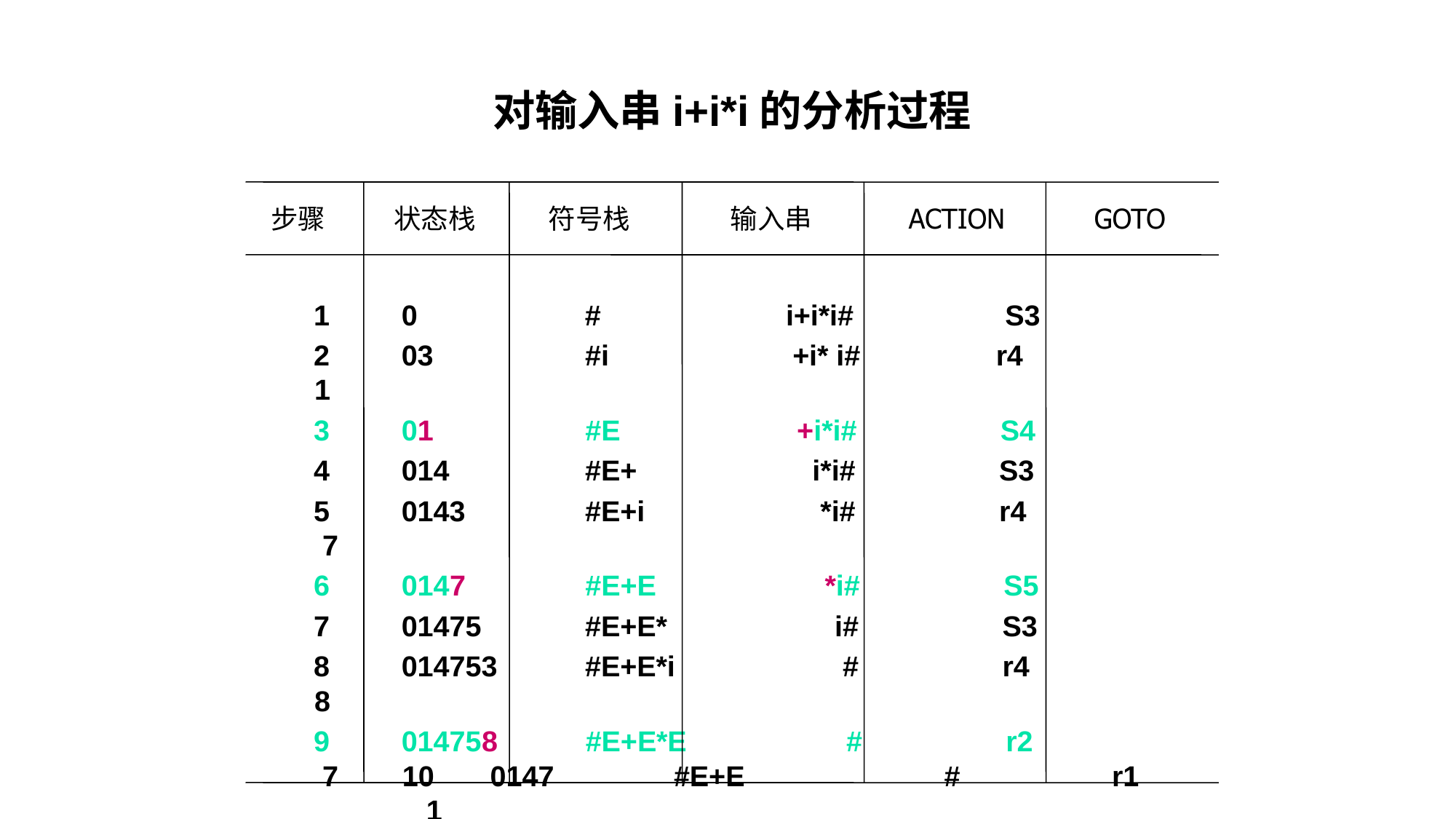

对输入串i+i*i的分析过程

步骤
状态栈
符号栈
输入串
ACTION
GOTO

      1         0                     #                       i+i*i#                   S3
      2         03                   #i                       +i* i#                 r4                         1
      3         01                   #E                      +i*i#                  S4
      4         014                 #E+                      i*i#                  S3
      5         0143               #E+i                      *i#                  r4                          7
      6         0147               #E+E                     *i#                  S5
      7         01475             #E+E*                     i#                  S3
      8         014753           #E+E*i                     #                  r4                         8
      9         014758           #E+E*E                    #                  r2                         7        10       0147               #E+E                         #                   r1                         1
      11       01                   #E                              #                 acc
118